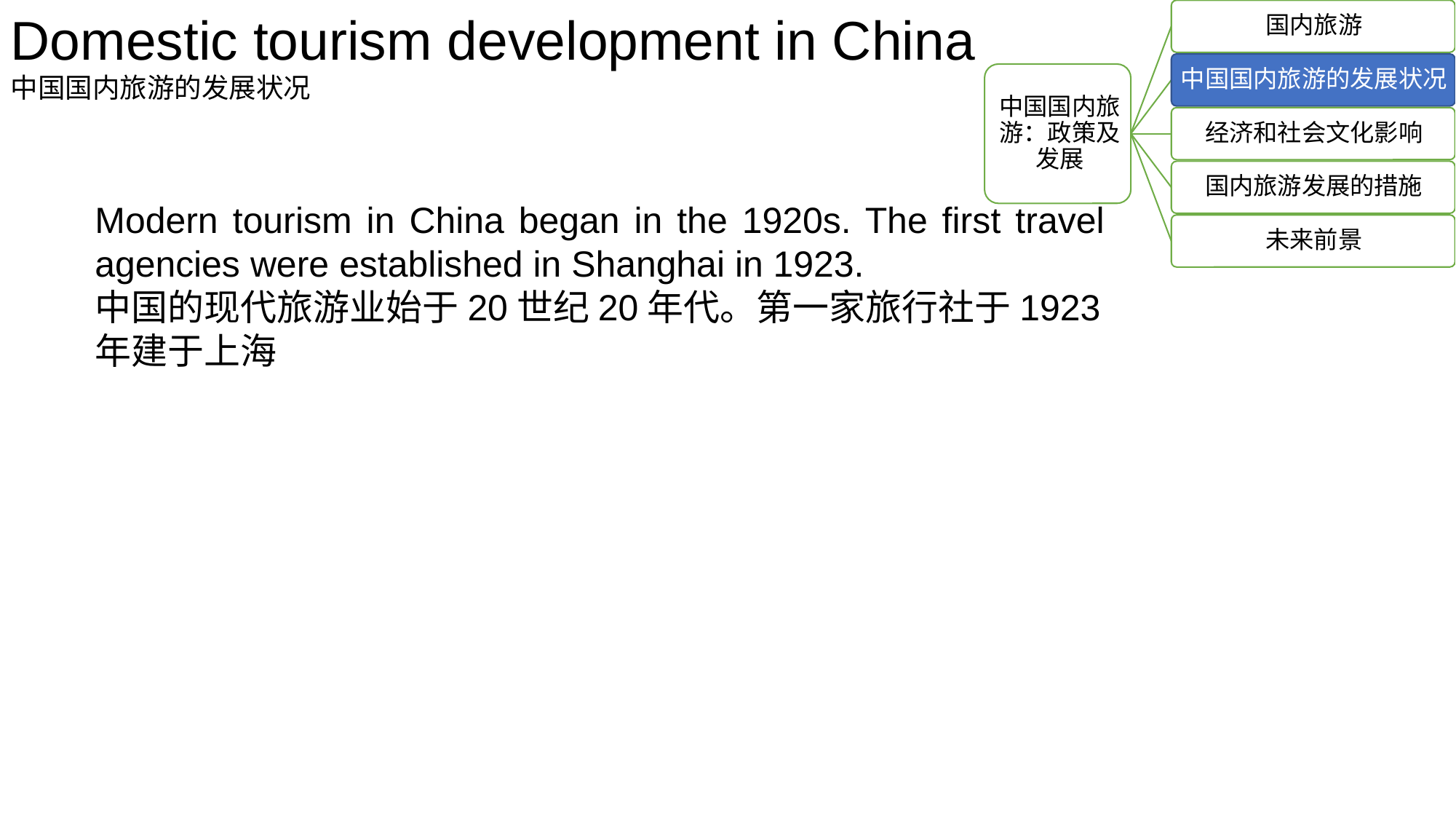

Domestic tourism development in China
中国国内旅游的发展状况
中国国内旅游：政策及发展

国内旅游

中国国内旅游的发展状况

经济和社会文化影响

国内旅游发展的措施

未来前景
Modern tourism in China began in the 1920s. The first travel agencies were established in Shanghai in 1923.
中国的现代旅游业始于20世纪20年代。第一家旅行社于1923年建于上海